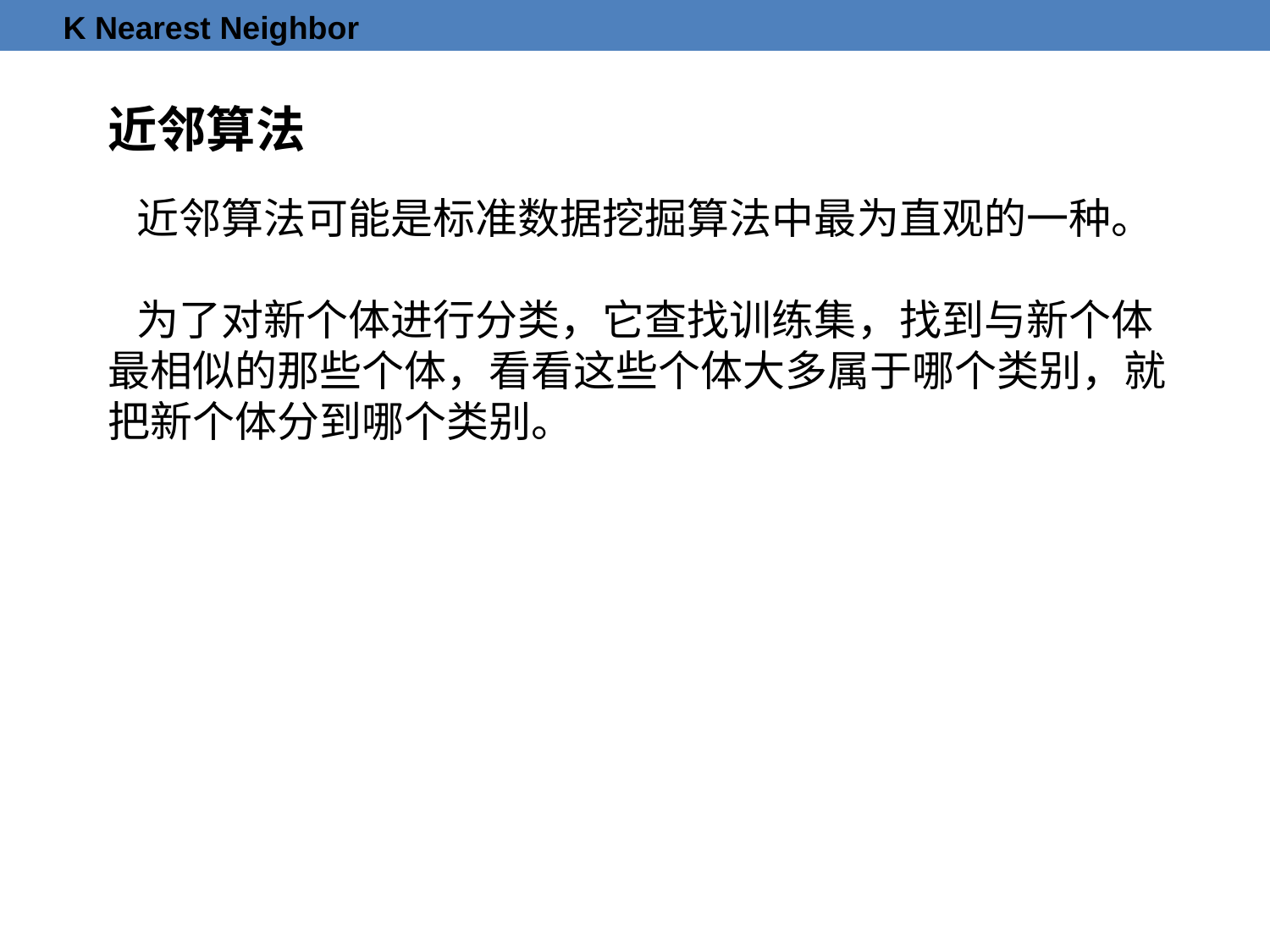

K Nearest Neighbor
近邻算法
  近邻算法可能是标准数据挖掘算法中最为直观的一种。

  为了对新个体进行分类，它查找训练集，找到与新个体最相似的那些个体，看看这些个体大多属于哪个类别，就把新个体分到哪个类别。